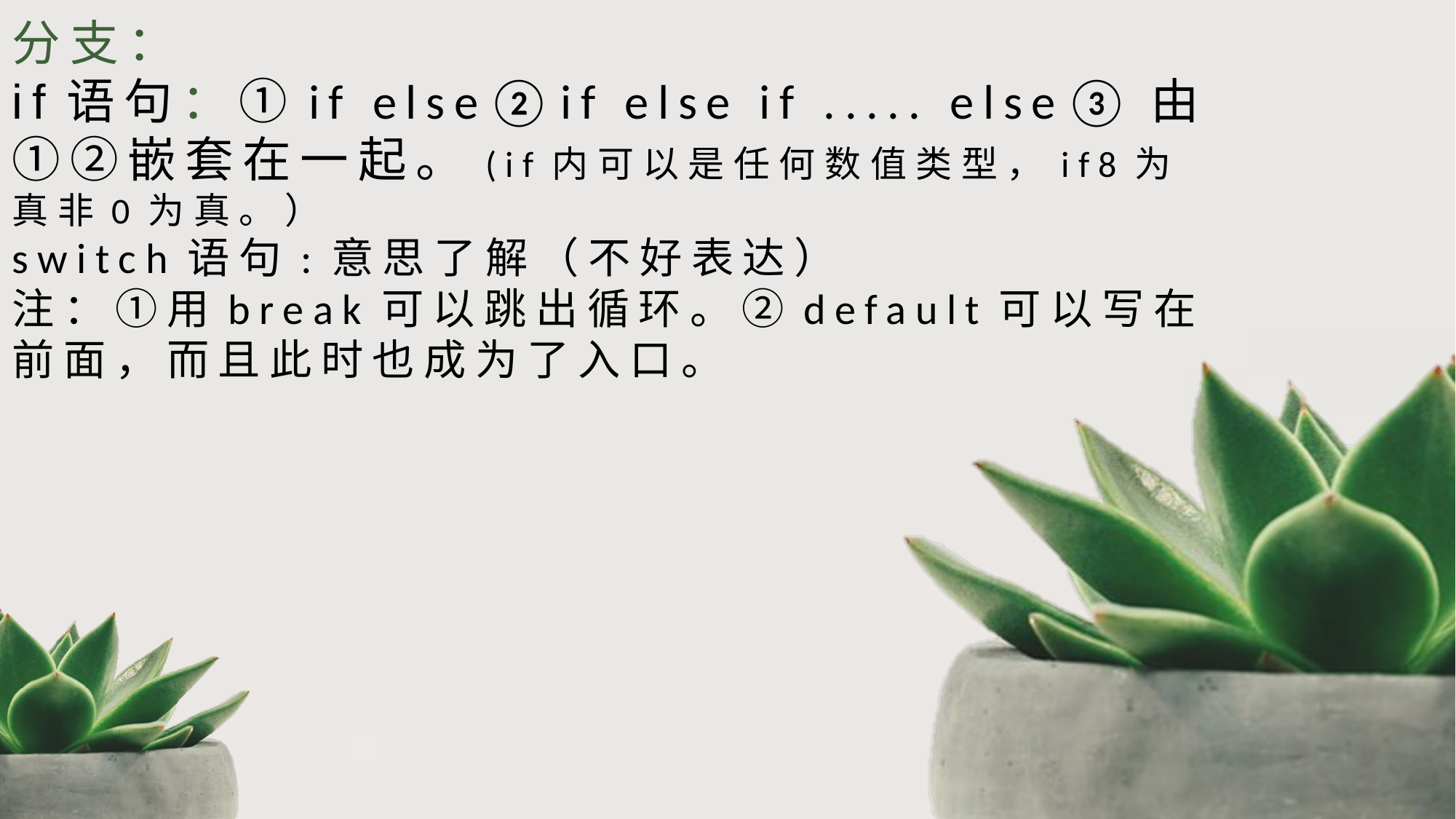

# 分支： if语句：①if else②if else if ..... else③由①②嵌套在一起。(if内可以是任何数值类型，if8为真非0为真。） switch语句:意思了解（不好表达） 注：①用break可以跳出循环。②default可以写在前面，而且此时也成为了入口。